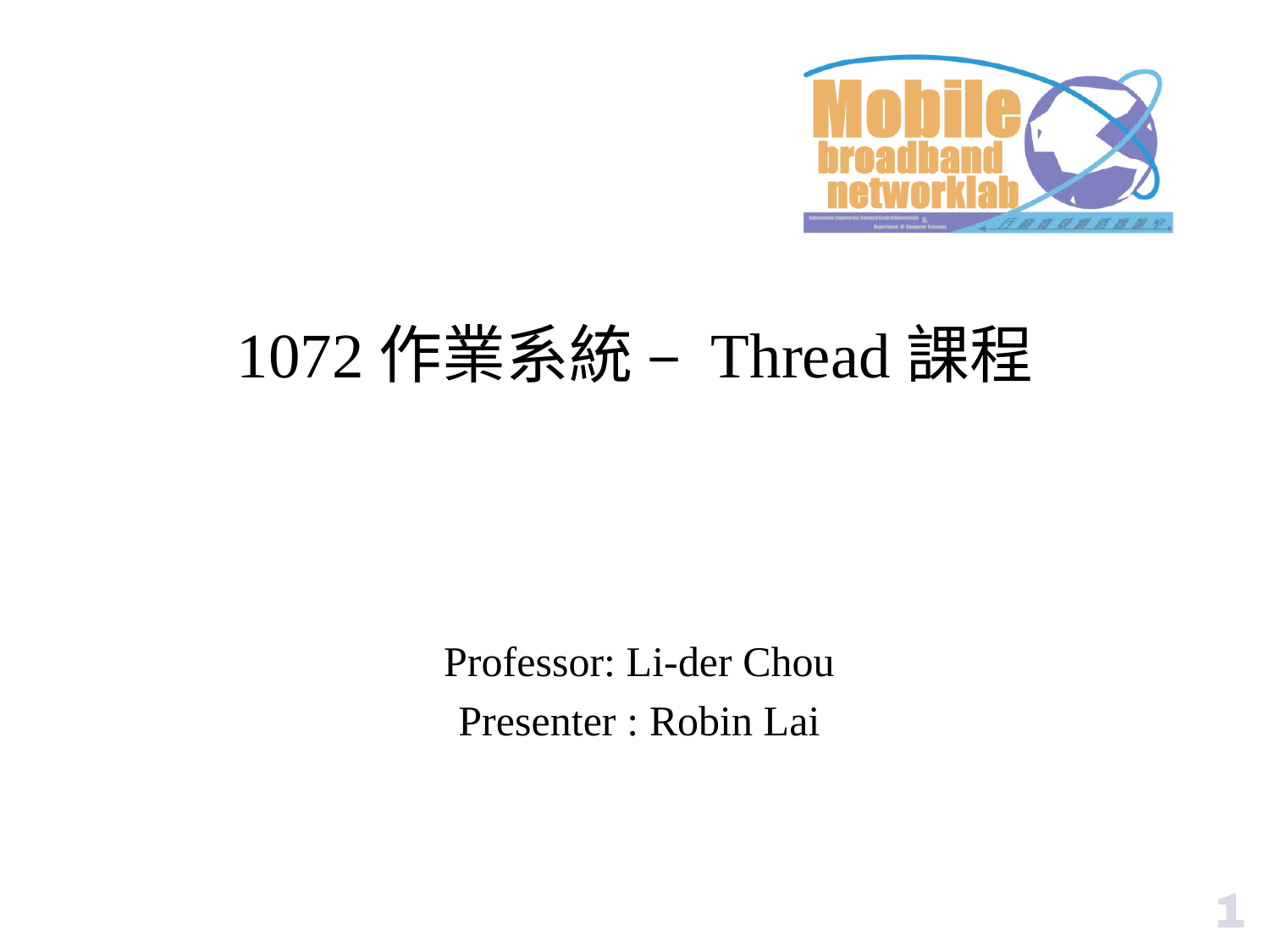

# 1072作業系統 – Thread課程

Professor: Li-der Chou
Presenter : Robin Lai

1